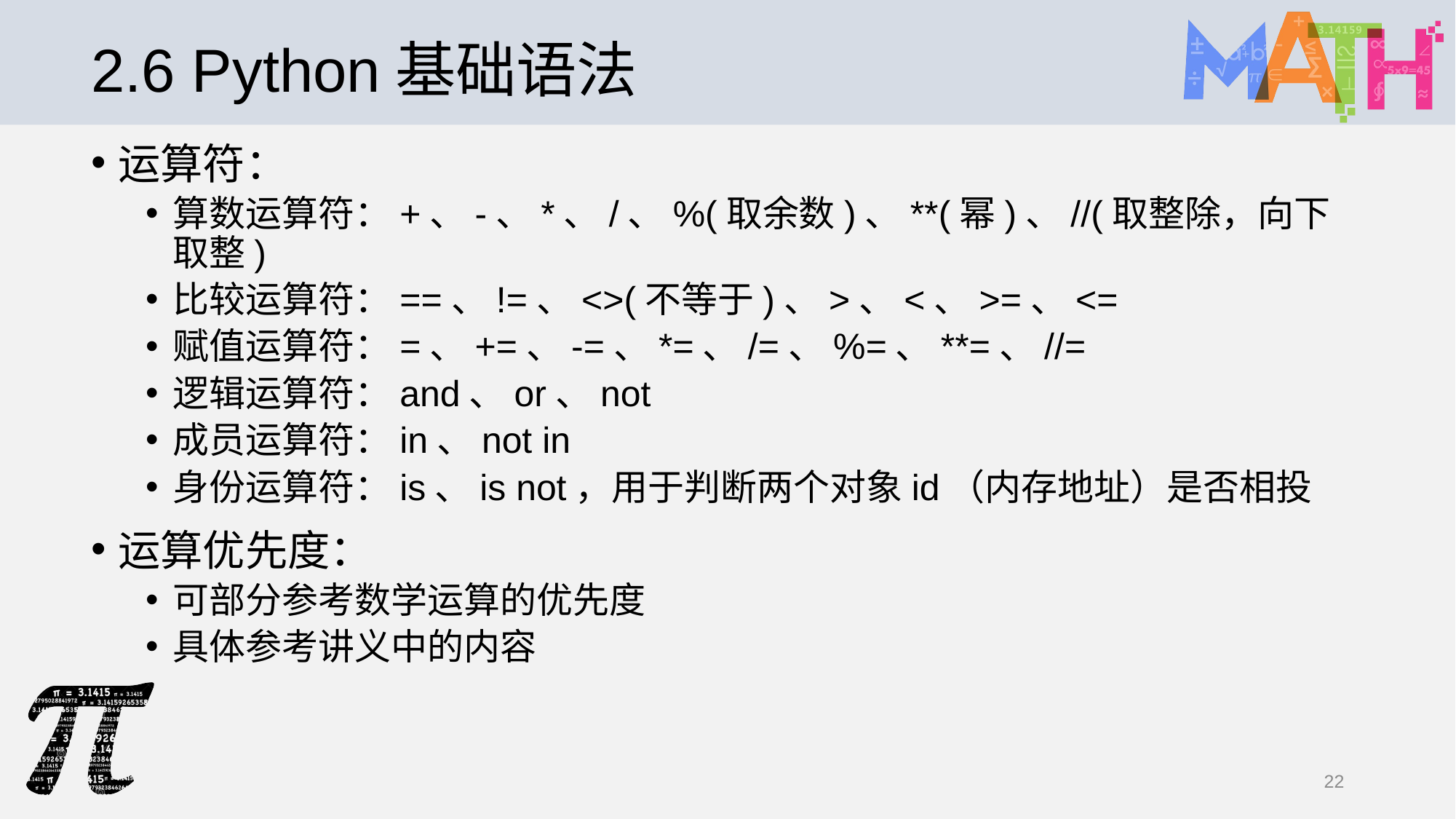

# 2.6 Python基础语法
运算符：
算数运算符：+、-、*、/、%(取余数)、**(幂)、//(取整除，向下取整)
比较运算符：==、!=、<>(不等于)、>、<、>=、<=
赋值运算符：=、+=、-=、*=、/=、%=、**=、//=
逻辑运算符：and、or、not
成员运算符：in、not in
身份运算符：is、is not，用于判断两个对象id（内存地址）是否相投
运算优先度：
可部分参考数学运算的优先度
具体参考讲义中的内容

22